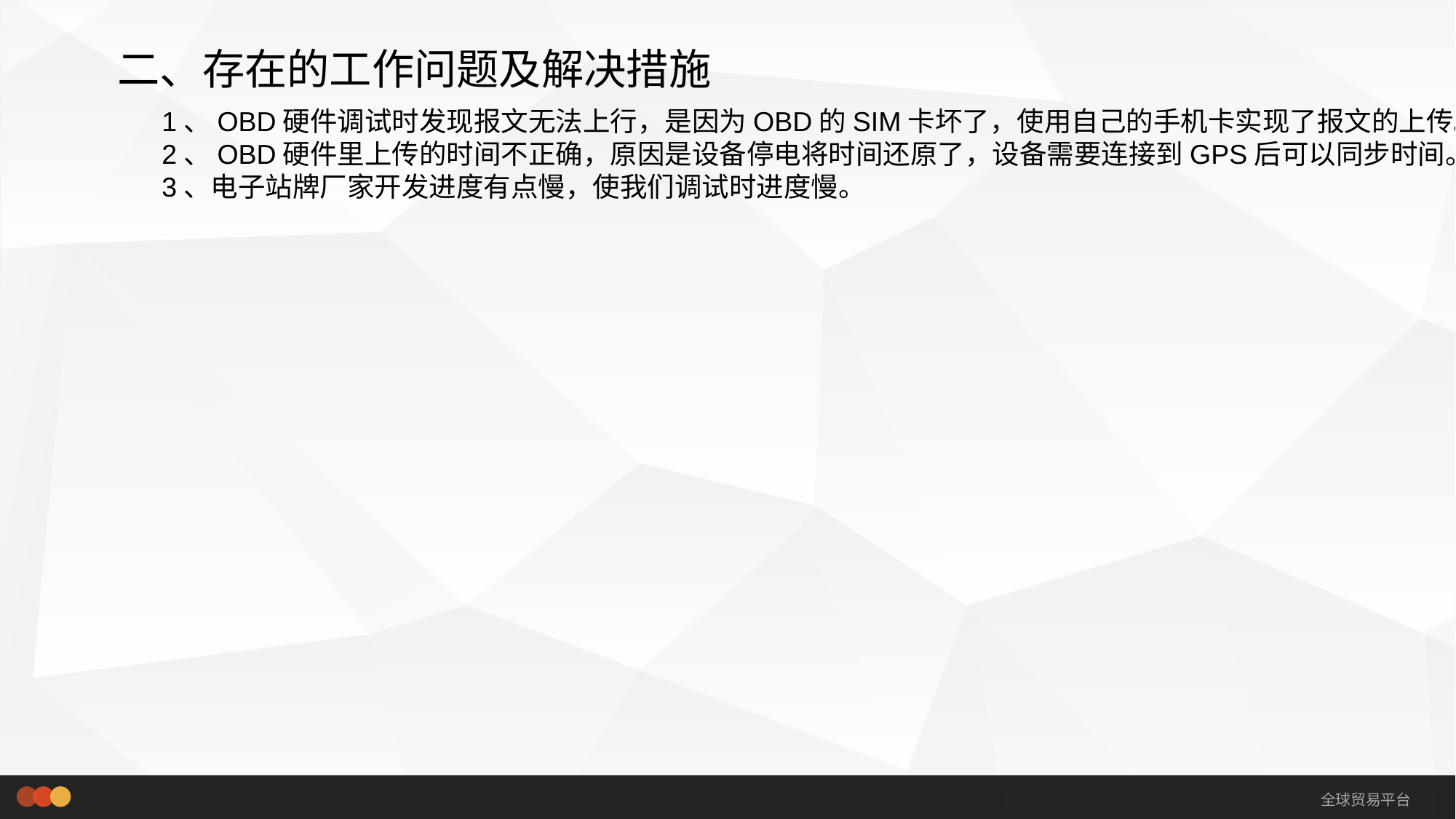

# 二、存在的工作问题及解决措施
1、OBD硬件调试时发现报文无法上行，是因为OBD的SIM卡坏了，使用自己的手机卡实现了报文的上传。
2、OBD硬件里上传的时间不正确，原因是设备停电将时间还原了，设备需要连接到GPS后可以同步时间。
3、电子站牌厂家开发进度有点慢，使我们调试时进度慢。